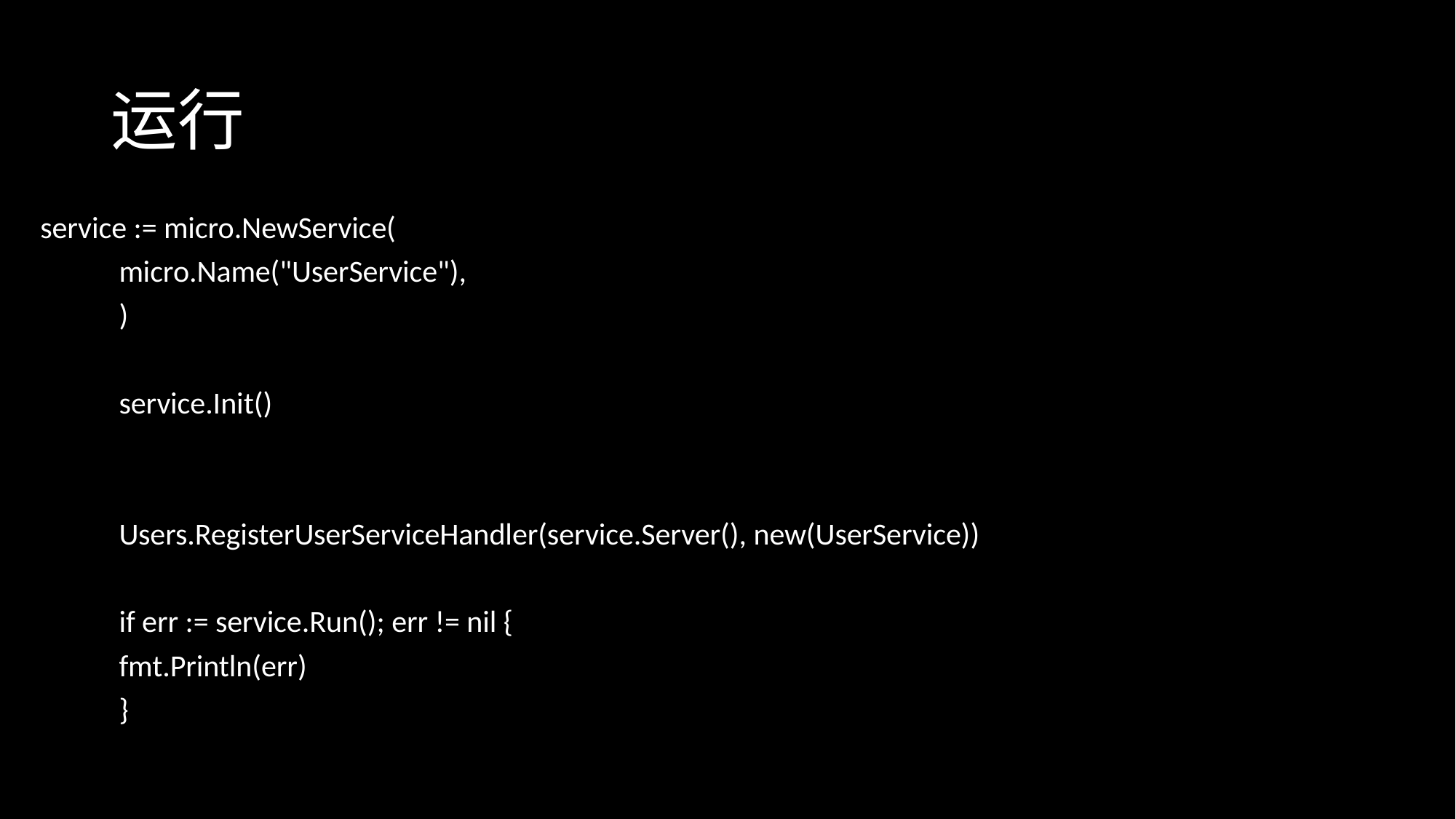

# 运行
service := micro.NewService(
		micro.Name("UserService"),
	)

	service.Init()

	Users.RegisterUserServiceHandler(service.Server(), new(UserService))

	if err := service.Run(); err != nil {
		fmt.Println(err)
	}